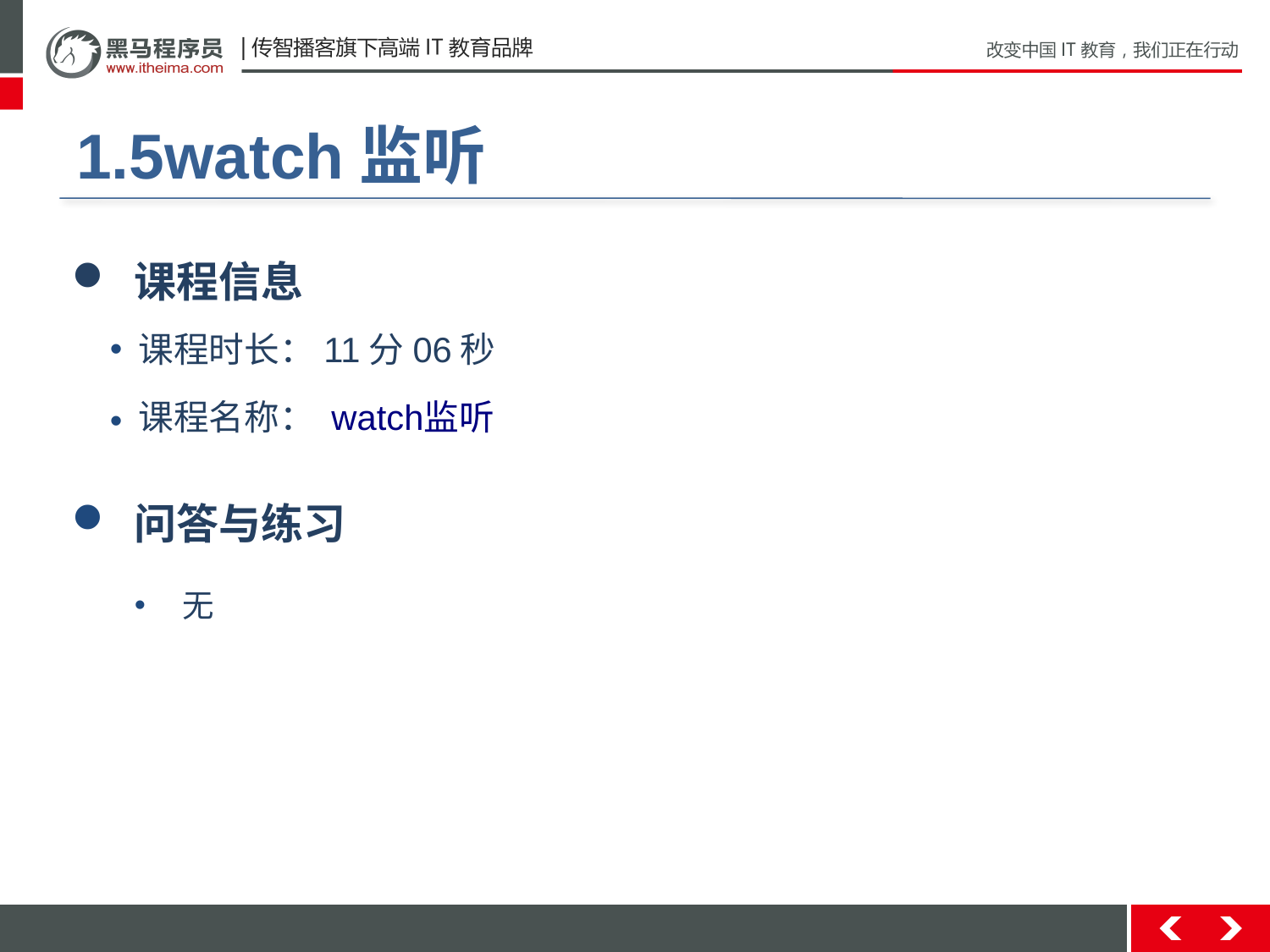

#
1.5watch监听
 课程信息
 课程时长：11分06秒
 课程名称： watch监听
 问答与练习
无